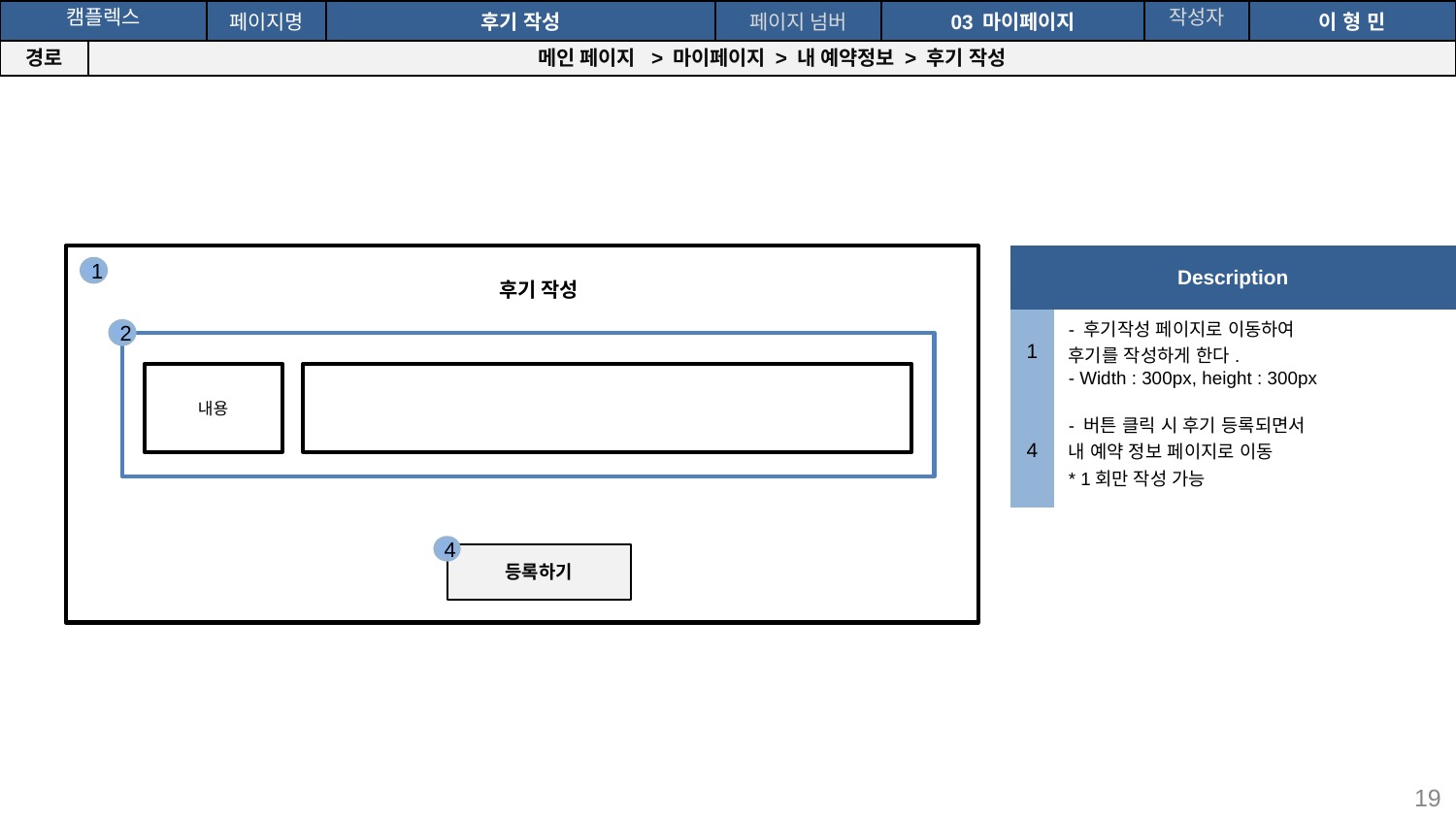

공간(오피스) 대여 시스템
| 캠플렉스 |  | 페이지명 | 후기 작성 | 페이지 넘버 | 03 마이페이지 | 작성자 | 이 형 민 |
| --- | --- | --- | --- | --- | --- | --- | --- |
| 경로 | 메인 페이지 > 마이페이지 > 내 예약정보 > 후기 작성 |  |  |  |  |  |  |

| Description |  |
| --- | --- |
| 1 | - 후기작성 페이지로 이동하여 후기를 작성하게 한다. - Width : 300px, height : 300px |
| 4 | - 버튼 클릭 시 후기 등록되면서 내 예약 정보 페이지로 이동 \* 1회만 작성 가능 |
1
후기 작성
2

내용
4
등록하기
19